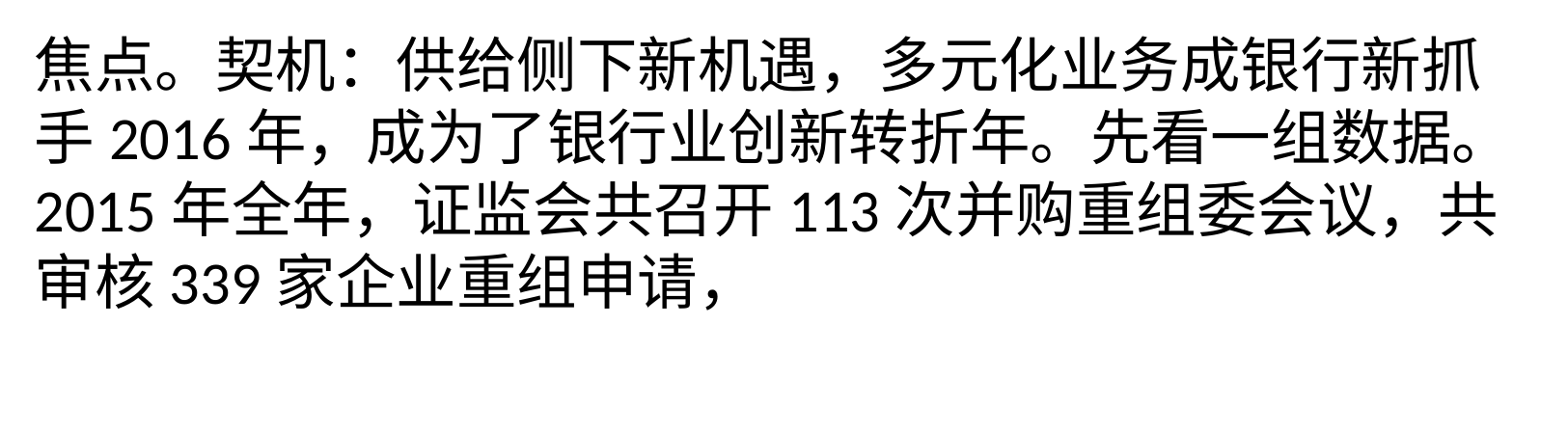

焦点。契机：供给侧下新机遇，多元化业务成银行新抓手2016年，成为了银行业创新转折年。先看一组数据。2015年全年，证监会共召开113次并购重组委会议，共审核339家企业重组申请，